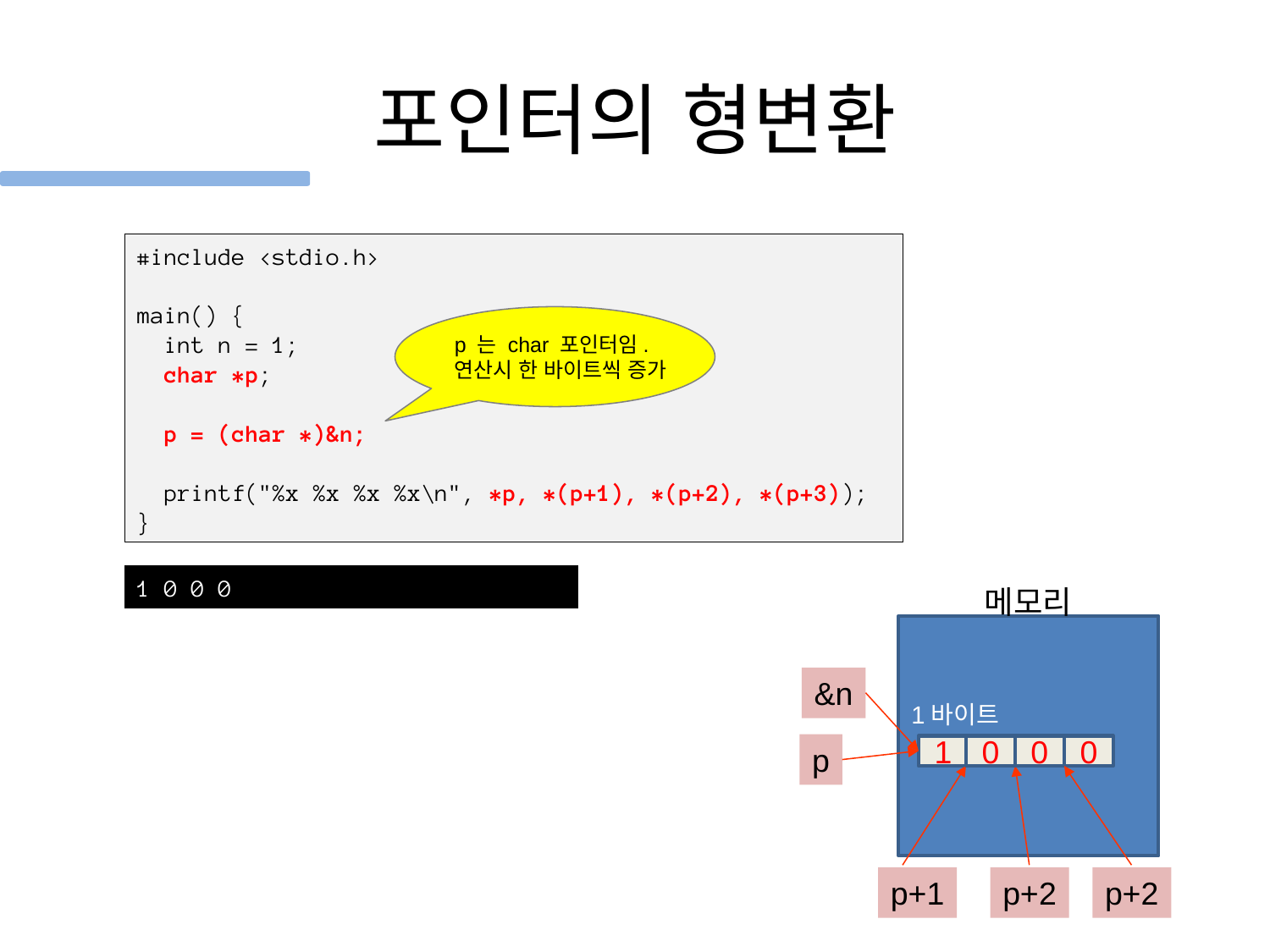

# 포인터의 형변환

#include <stdio.h>

main() {
  int n = 1;
  char *p;

  p = (char *)&n;

  printf("%x %x %x %x\n", *p, *(p+1), *(p+2), *(p+3));
}
p 는 char 포인터임.
연산시 한 바이트씩 증가
1 0 0 0
메모리

&n
1바이트
p
1
0
0
0
p+1
p+2
p+2